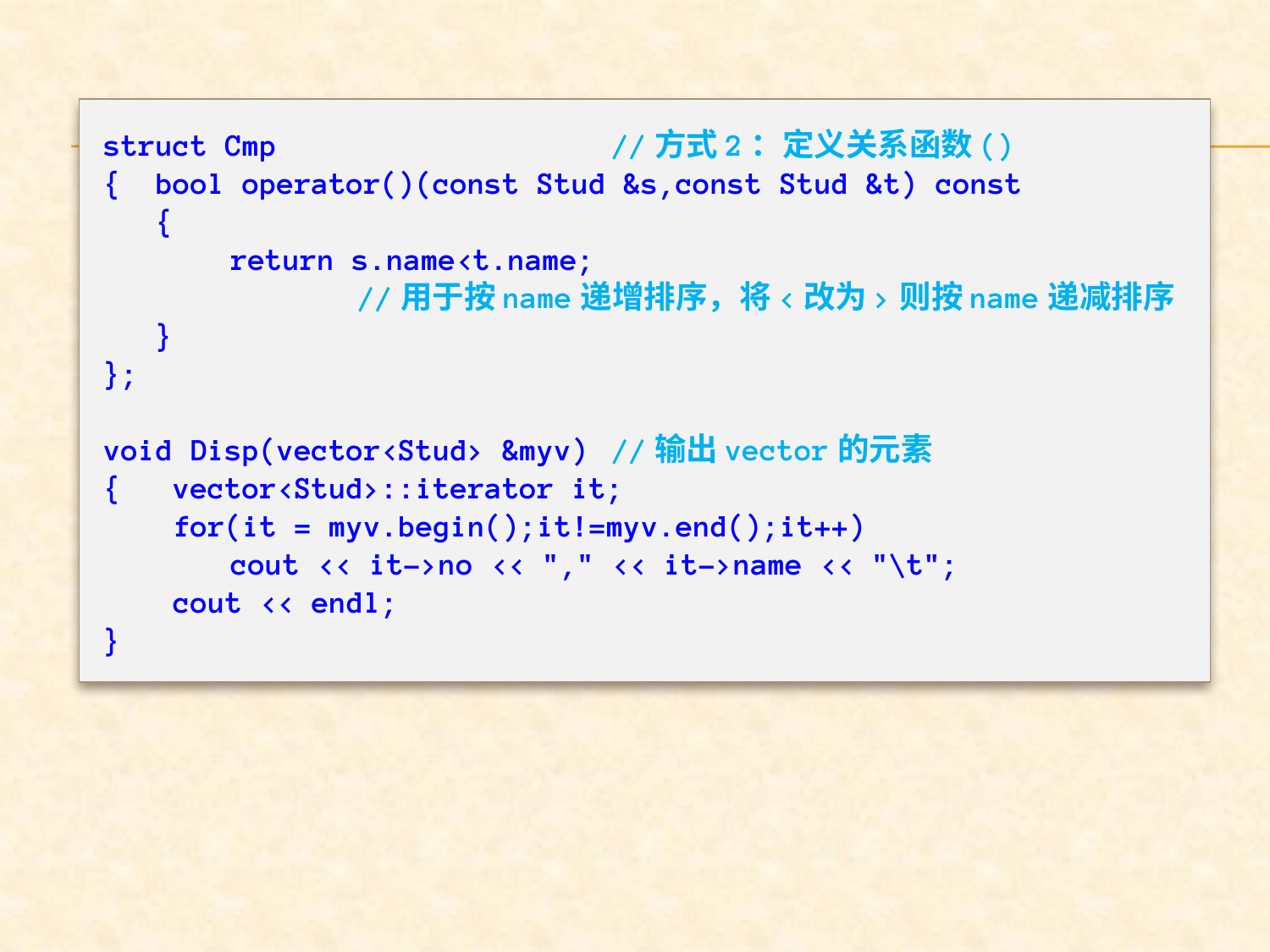

struct Cmp			//方式2：定义关系函数()
{  bool operator()(const Stud &s,const Stud &t) const
   {
	return s.name<t.name;
		//用于按name递增排序，将<改为>则按name递减排序
   }
};
void Disp(vector<Stud> &myv)	//输出vector的元素
{   vector<Stud>::iterator it;
    for(it = myv.begin();it!=myv.end();it++)
	cout << it->no << "," << it->name << "\t";
    cout << endl;
}